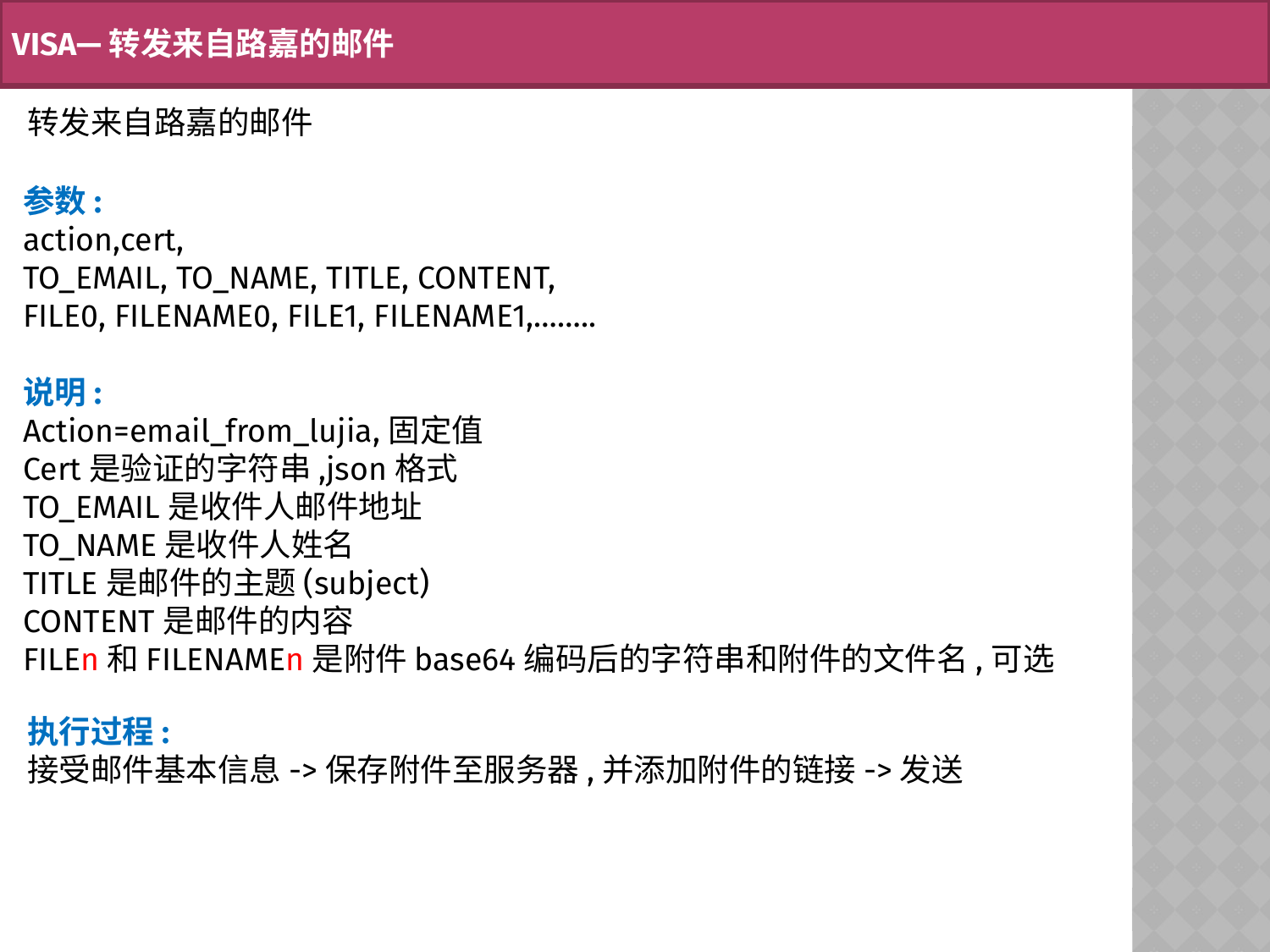

VISA—转发来自路嘉的邮件
转发来自路嘉的邮件
参数:
action,cert,
TO_EMAIL, TO_NAME, TITLE, CONTENT,
FILE0, FILENAME0, FILE1, FILENAME1,……..
说明:
Action=email_from_lujia,固定值
Cert是验证的字符串,json格式
TO_EMAIL是收件人邮件地址
TO_NAME是收件人姓名
TITLE是邮件的主题(subject)
CONTENT是邮件的内容
FILEn和FILENAMEn是附件base64编码后的字符串和附件的文件名,可选
执行过程:
接受邮件基本信息->保存附件至服务器,并添加附件的链接->发送